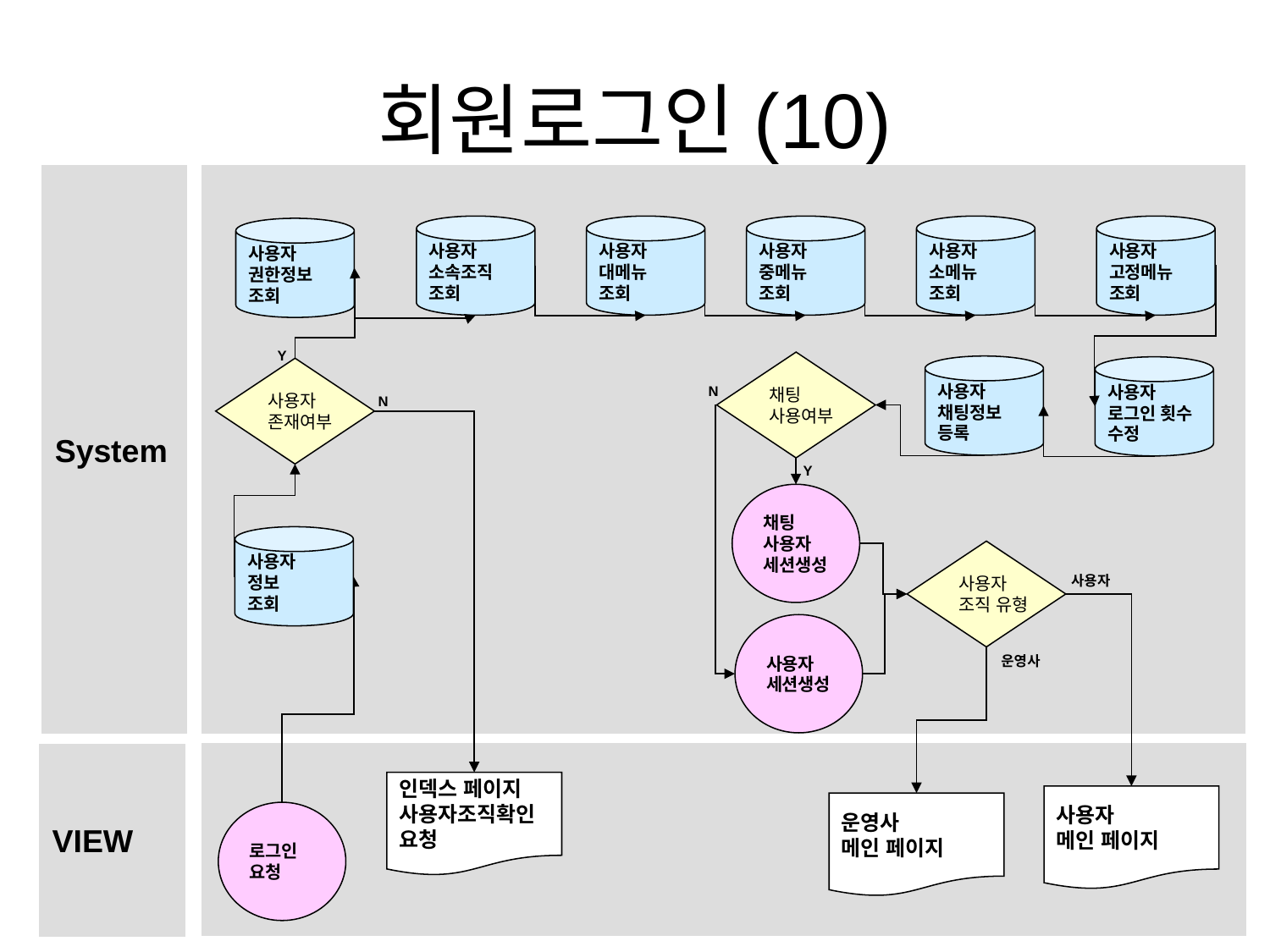

# 회원로그인(10)
System

사용자
소속조직
조회
사용자
대메뉴
조회
사용자
중메뉴
조회
사용자
소메뉴
조회
사용자
고정메뉴
조회
사용자
권한정보
조회
Y
채팅
사용여부
사용자
채팅정보
등록
사용자
로그인 횟수
수정
사용자
존재여부
N
N
Y
채팅
사용자
세션생성
사용자
정보
조회
사용자
조직 유형
사용자
사용자
세션생성
운영사

VIEW
인덱스 페이지
사용자조직확인
요청
사용자
메인 페이지
운영사
메인 페이지
로그인
요청